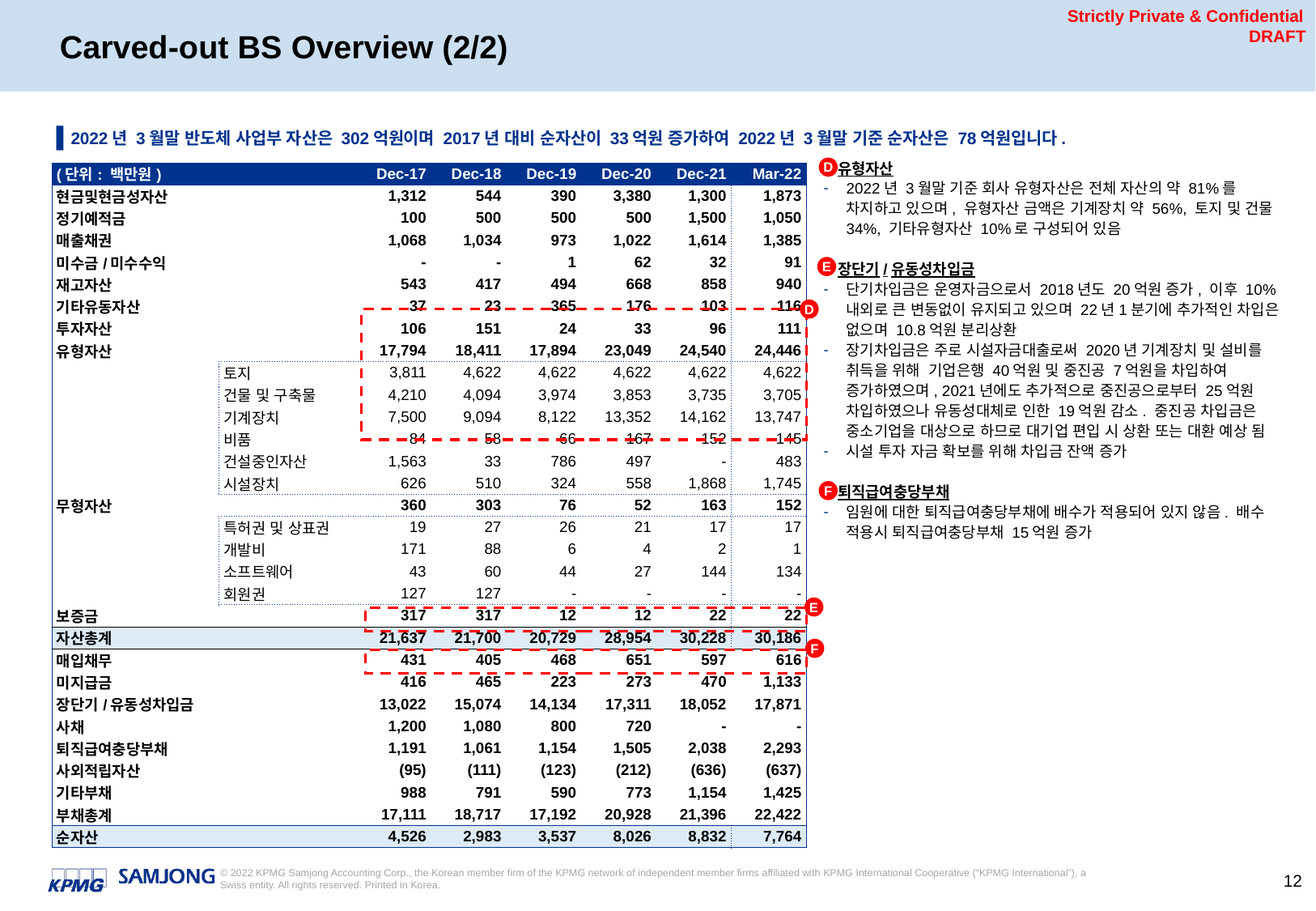

# Carved-out BS Overview (2/2)
▌2022년 3월말 반도체 사업부 자산은 302억원이며 2017년 대비 순자산이 33억원 증가하여 2022년 3월말 기준 순자산은 78억원입니다.
유형자산
2022년 3월말 기준 회사 유형자산은 전체 자산의 약 81%를 차지하고 있으며, 유형자산 금액은 기계장치 약 56%, 토지 및 건물 34%, 기타유형자산 10%로 구성되어 있음

장단기/유동성차입금
단기차입금은 운영자금으로서 2018년도 20억원 증가, 이후 10%내외로 큰 변동없이 유지되고 있으며 22년1분기에 추가적인 차입은 없으며 10.8억원 분리상환
장기차입금은 주로 시설자금대출로써 2020년 기계장치 및 설비를  취득을 위해  기업은행 40억원 및 중진공 7억원을 차입하여 증가하였으며, 2021년에도 추가적으로 중진공으로부터 25억원 차입하였으나 유동성대체로 인한 19억원 감소. 중진공 차입금은 중소기업을 대상으로 하므로 대기업 편입 시 상환 또는 대환 예상 됨
시설 투자 자금 확보를 위해 차입금 잔액 증가

퇴직급여충당부채
임원에 대한 퇴직급여충당부채에 배수가 적용되어 있지 않음. 배수 적용시 퇴직급여충당부채 15억원 증가
D
| (단위: 백만원) |  | Dec-17 | Dec-18 | Dec-19 | Dec-20 | Dec-21 | Mar-22 |
| --- | --- | --- | --- | --- | --- | --- | --- |
| 현금및현금성자산 |  | 1,312 | 544 | 390 | 3,380 | 1,300 | 1,873 |
| 정기예적금 |  | 100 | 500 | 500 | 500 | 1,500 | 1,050 |
| 매출채권 |  | 1,068 | 1,034 | 973 | 1,022 | 1,614 | 1,385 |
| 미수금/미수수익 |  | - | - | 1 | 62 | 32 | 91 |
| 재고자산 |  | 543 | 417 | 494 | 668 | 858 | 940 |
| 기타유동자산 |  | 37 | 23 | 365 | 176 | 103 | 116 |
| 투자자산 |  | 106 | 151 | 24 | 33 | 96 | 111 |
| 유형자산 |  | 17,794 | 18,411 | 17,894 | 23,049 | 24,540 | 24,446 |
|  | 토지 | 3,811 | 4,622 | 4,622 | 4,622 | 4,622 | 4,622 |
|  | 건물 및 구축물 | 4,210 | 4,094 | 3,974 | 3,853 | 3,735 | 3,705 |
|  | 기계장치 | 7,500 | 9,094 | 8,122 | 13,352 | 14,162 | 13,747 |
|  | 비품 | 84 | 58 | 66 | 167 | 152 | 145 |
|  | 건설중인자산 | 1,563 | 33 | 786 | 497 | - | 483 |
|  | 시설장치 | 626 | 510 | 324 | 558 | 1,868 | 1,745 |
| 무형자산 |  | 360 | 303 | 76 | 52 | 163 | 152 |
|  | 특허권 및 상표권 | 19 | 27 | 26 | 21 | 17 | 17 |
|  | 개발비 | 171 | 88 | 6 | 4 | 2 | 1 |
|  | 소프트웨어 | 43 | 60 | 44 | 27 | 144 | 134 |
|  | 회원권 | 127 | 127 | - | - | - | - |
| 보증금 |  | 317 | 317 | 12 | 12 | 22 | 22 |
| 자산총계 |  | 21,637 | 21,700 | 20,729 | 28,954 | 30,228 | 30,186 |
| 매입채무 |  | 431 | 405 | 468 | 651 | 597 | 616 |
| 미지급금 |  | 416 | 465 | 223 | 273 | 470 | 1,133 |
| 장단기/유동성차입금 |  | 13,022 | 15,074 | 14,134 | 17,311 | 18,052 | 17,871 |
| 사채 |  | 1,200 | 1,080 | 800 | 720 | - | - |
| 퇴직급여충당부채 |  | 1,191 | 1,061 | 1,154 | 1,505 | 2,038 | 2,293 |
| 사외적립자산 |  | (95) | (111) | (123) | (212) | (636) | (637) |
| 기타부채 |  | 988 | 791 | 590 | 773 | 1,154 | 1,425 |
| 부채총계 |  | 17,111 | 18,717 | 17,192 | 20,928 | 21,396 | 22,422 |
| 순자산 |  | 4,526 | 2,983 | 3,537 | 8,026 | 8,832 | 7,764 |
E
D

F
E

F